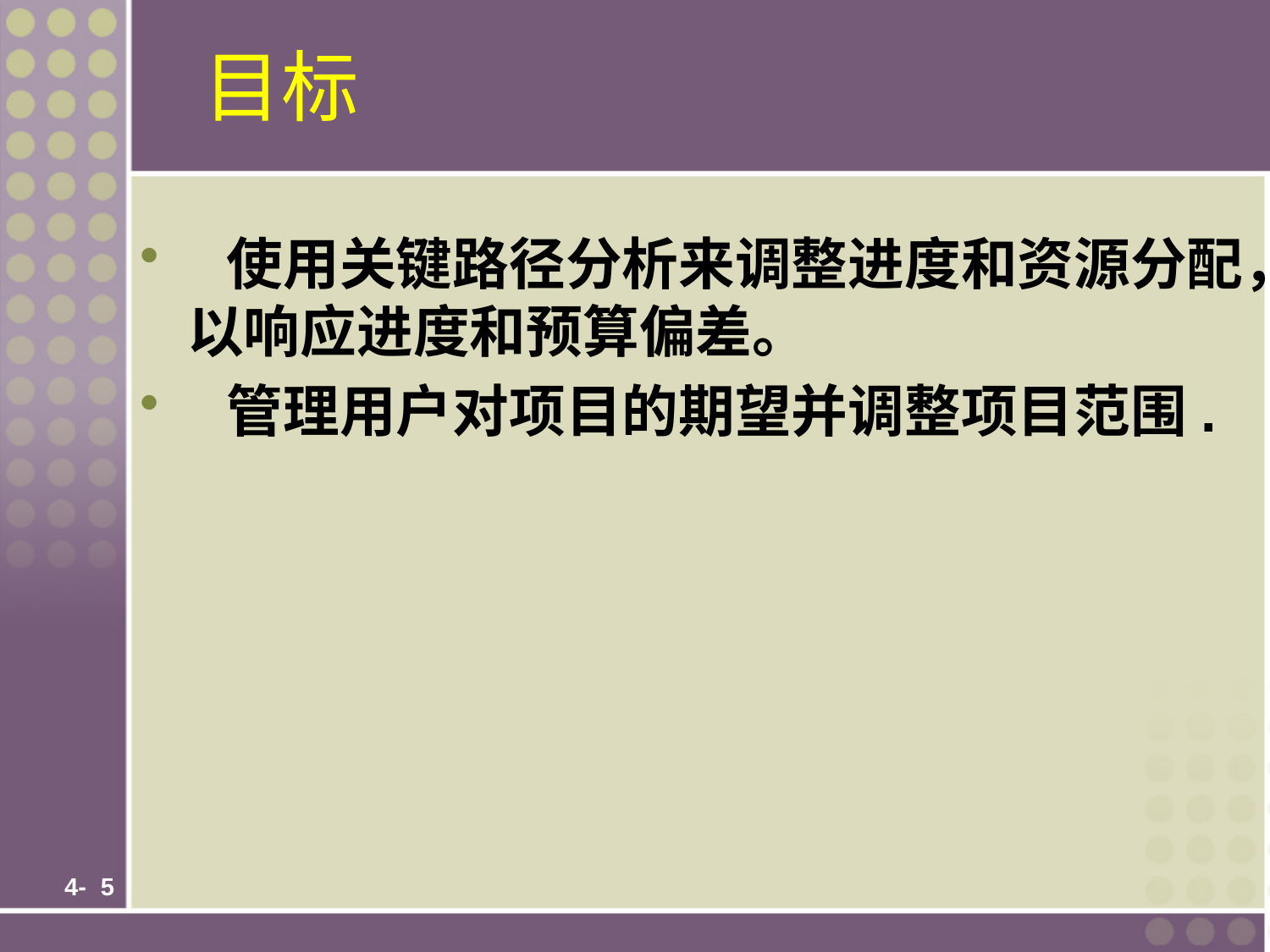

# 目标
  使用关键路径分析来调整进度和资源分配，以响应进度和预算偏差。
  管理用户对项目的期望并调整项目范围.

  4-  5